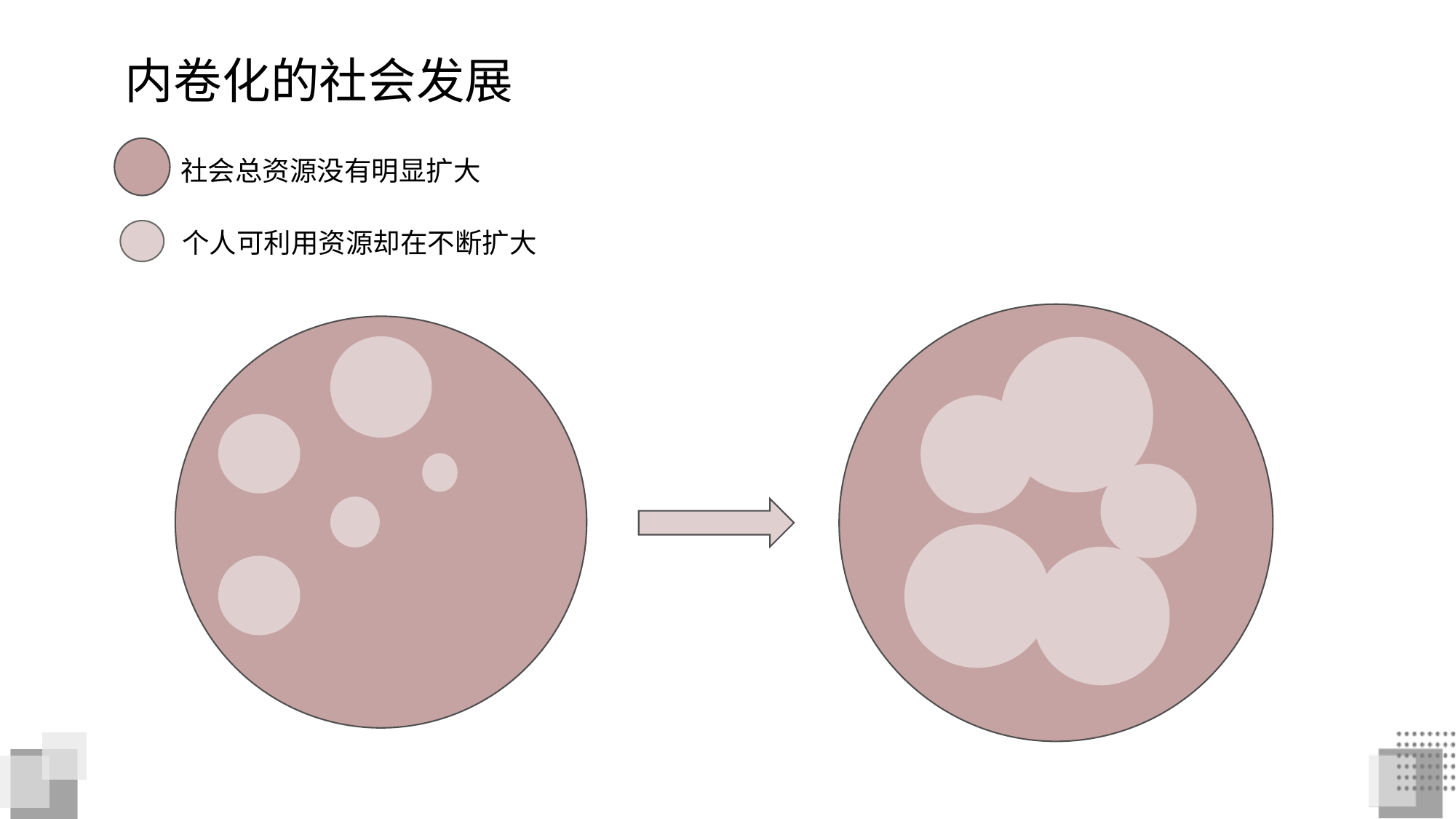

内卷化的社会发展

社会总资源没有明显扩大

   个人可利用资源却在不断扩大